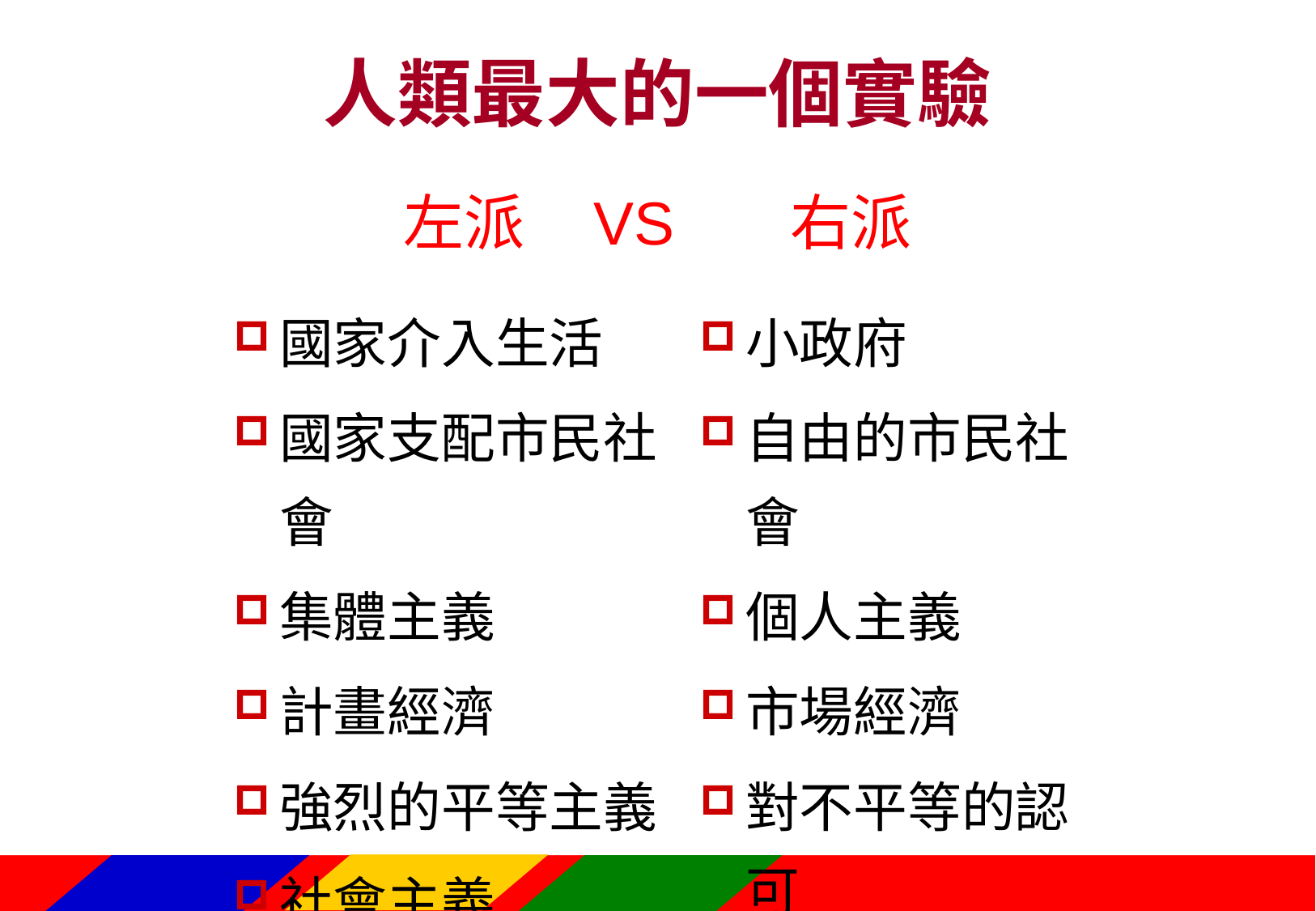

# 人類最大的一個實驗
左派    VS      右派
國家介入生活
國家支配市民社會
集體主義
計畫經濟
強烈的平等主義
社會主義
小政府
自由的市民社會
個人主義
市場經濟
對不平等的認可
資本主義